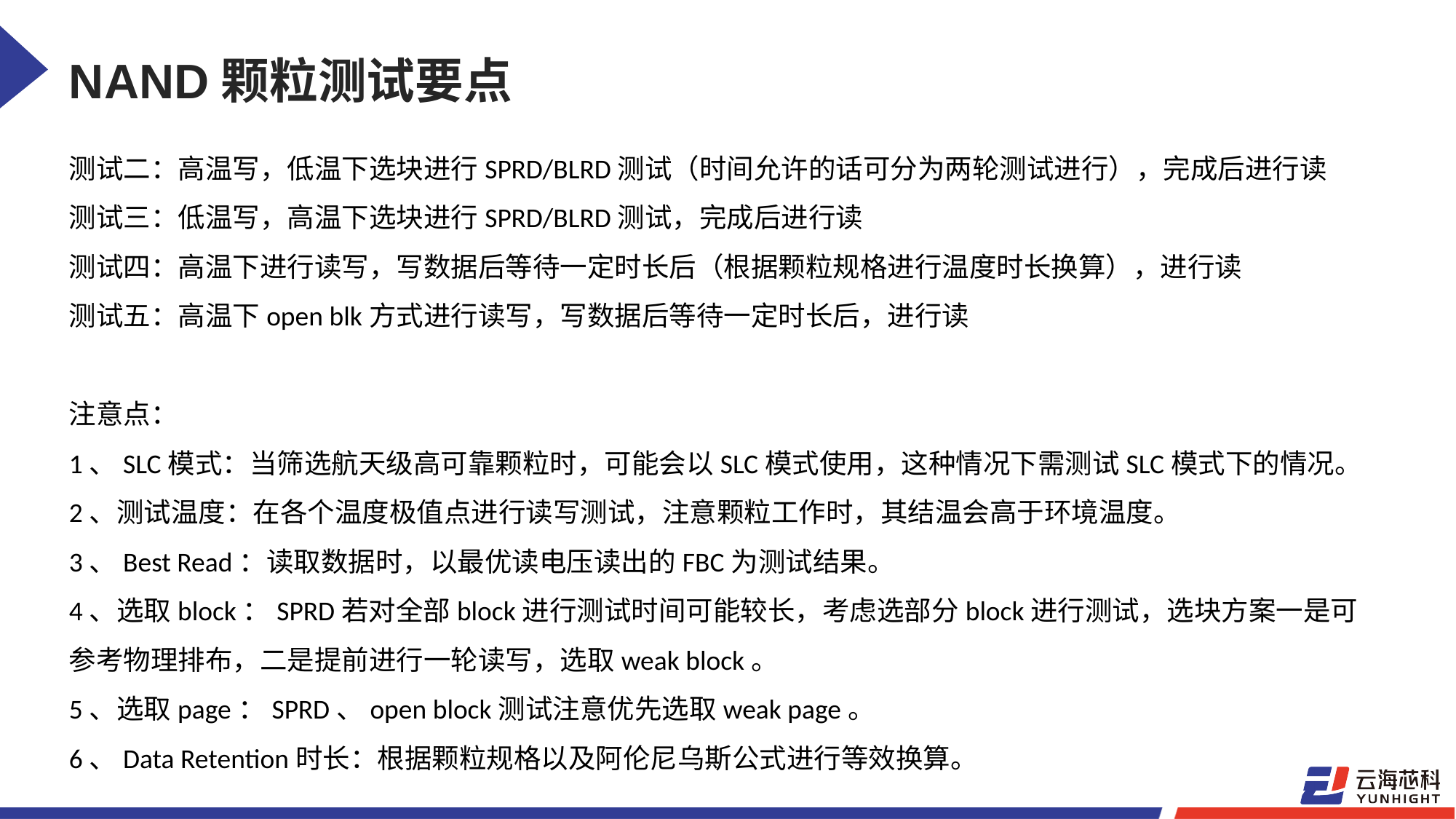

内页设计：
NAND颗粒测试要点

主标题：微软雅黑 32号-----
测试二：高温写，低温下选块进行SPRD/BLRD测试（时间允许的话可分为两轮测试进行），完成后进行读
测试三：低温写，高温下选块进行SPRD/BLRD测试，完成后进行读
测试四：高温下进行读写，写数据后等待一定时长后（根据颗粒规格进行温度时长换算），进行读
测试五：高温下open blk方式进行读写，写数据后等待一定时长后，进行读

注意点：
1、SLC模式：当筛选航天级高可靠颗粒时，可能会以SLC模式使用，这种情况下需测试SLC模式下的情况。
2、测试温度：在各个温度极值点进行读写测试，注意颗粒工作时，其结温会高于环境温度。
3、Best Read：读取数据时，以最优读电压读出的FBC为测试结果。
4、选取block：SPRD若对全部block进行测试时间可能较长，考虑选部分block进行测试，选块方案一是可参考物理排布，二是提前进行一轮读写，选取weak block。
5、选取page：SPRD、open block测试注意优先选取weak page。
6、Data Retention时长：根据颗粒规格以及阿伦尼乌斯公式进行等效换算。
正文标题：微软雅黑 24号-----
正文内容：微软雅黑 18号-----